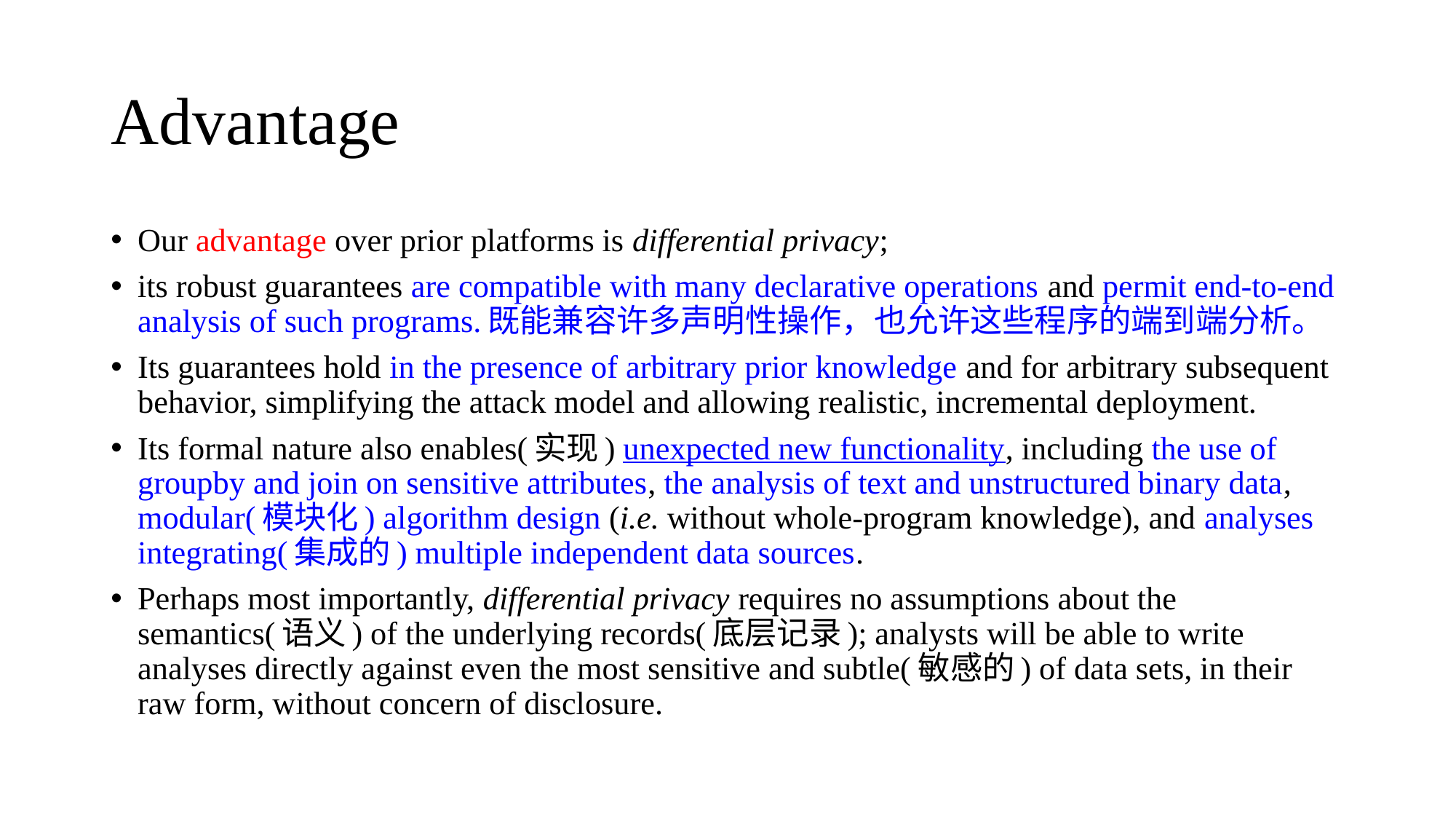

# Advantage
Our advantage over prior platforms is differential privacy;
its robust guarantees are compatible with many declarative operations and permit end-to-end analysis of such programs.既能兼容许多声明性操作，也允许这些程序的端到端分析。
Its guarantees hold in the presence of arbitrary prior knowledge and for arbitrary subsequent behavior, simplifying the attack model and allowing realistic, incremental deployment.
Its formal nature also enables(实现) unexpected new functionality, including the use of groupby and join on sensitive attributes, the analysis of text and unstructured binary data, modular(模块化) algorithm design (i.e. without whole-program knowledge), and analyses integrating(集成的) multiple independent data sources.
Perhaps most importantly, differential privacy requires no assumptions about the semantics(语义) of the underlying records(底层记录); analysts will be able to write analyses directly against even the most sensitive and subtle(敏感的) of data sets, in their raw form, without concern of disclosure.